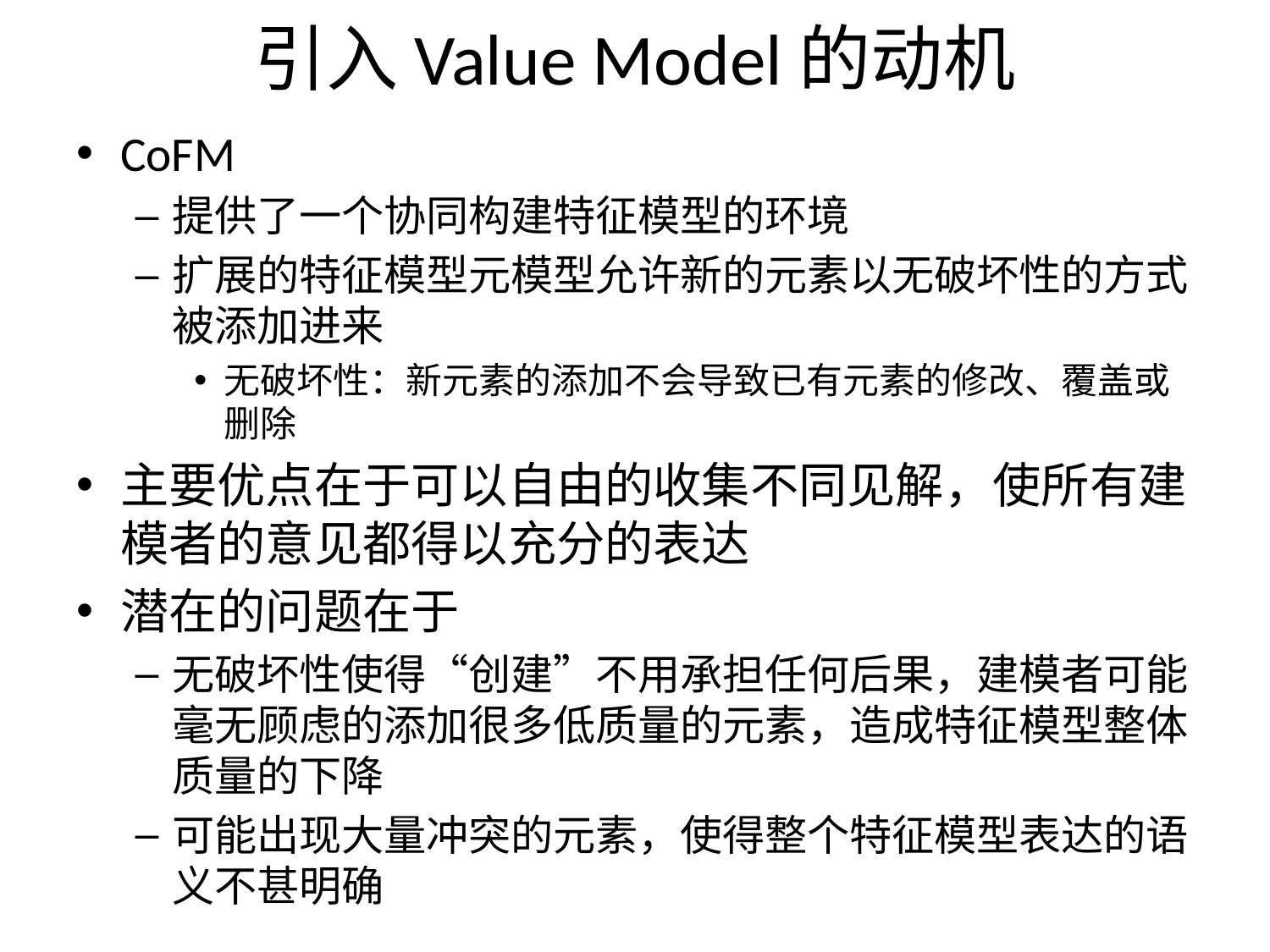

# 引入Value Model的动机
CoFM
提供了一个协同构建特征模型的环境
扩展的特征模型元模型允许新的元素以无破坏性的方式被添加进来
无破坏性：新元素的添加不会导致已有元素的修改、覆盖或删除
主要优点在于可以自由的收集不同见解，使所有建模者的意见都得以充分的表达
潜在的问题在于
无破坏性使得“创建”不用承担任何后果，建模者可能毫无顾虑的添加很多低质量的元素，造成特征模型整体质量的下降
可能出现大量冲突的元素，使得整个特征模型表达的语义不甚明确